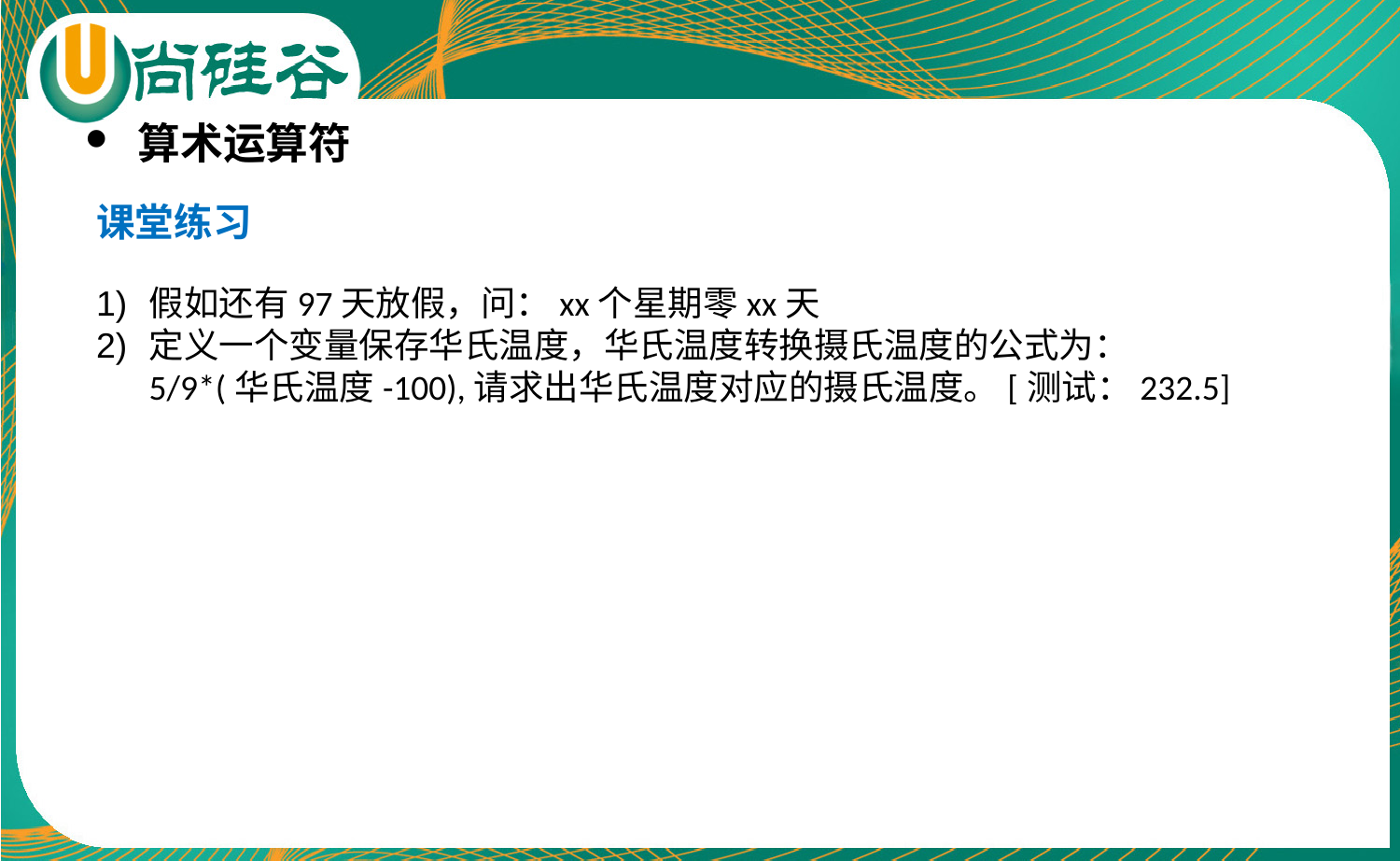

算术运算符

课堂练习

假如还有97天放假，问：xx个星期零xx天
定义一个变量保存华氏温度，华氏温度转换摄氏温度的公式为：5/9*(华氏温度-100),请求出华氏温度对应的摄氏温度。[测试：232.5]